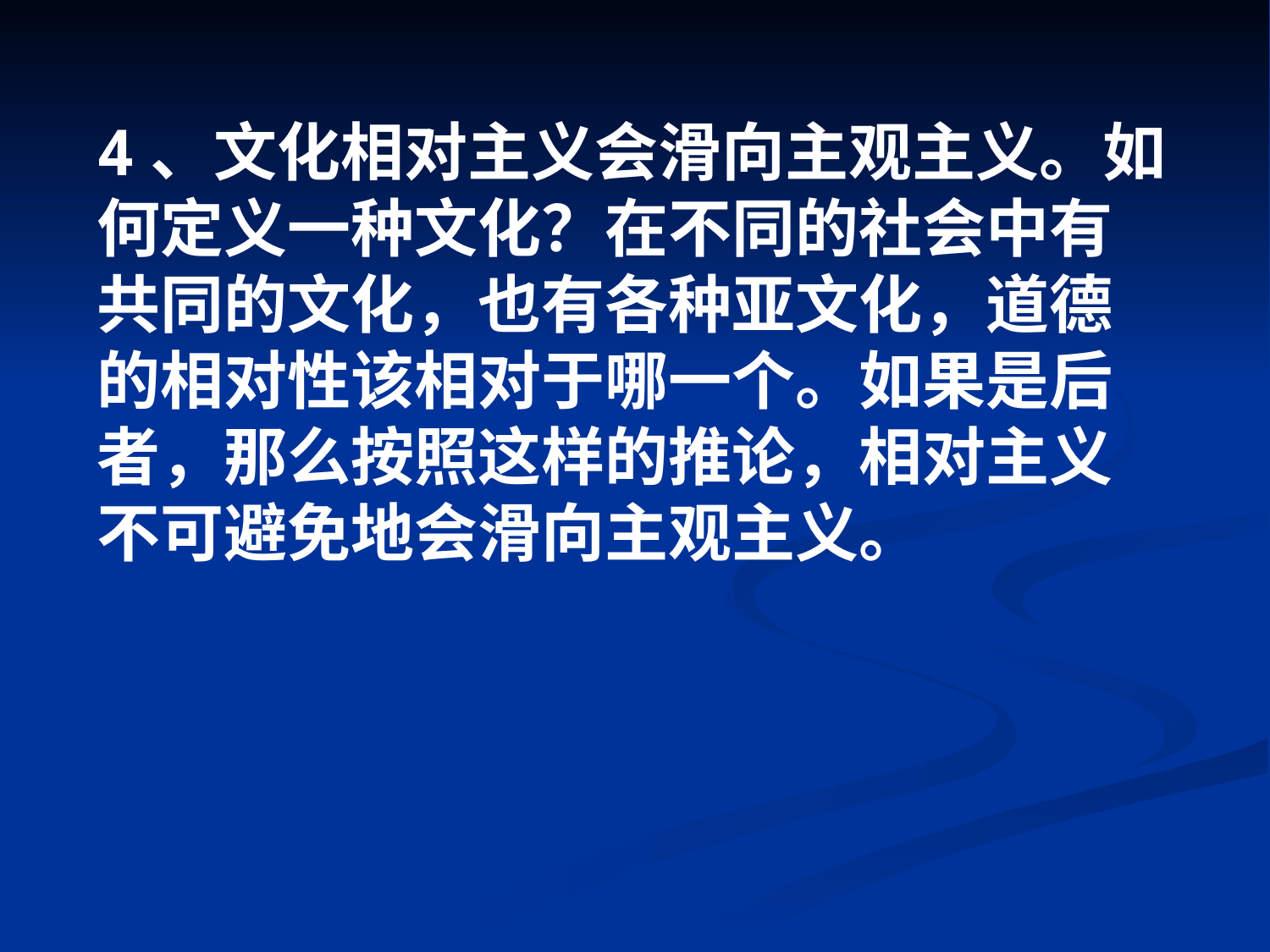

4、文化相对主义会滑向主观主义。如何定义一种文化？在不同的社会中有共同的文化，也有各种亚文化，道德的相对性该相对于哪一个。如果是后者，那么按照这样的推论，相对主义不可避免地会滑向主观主义。